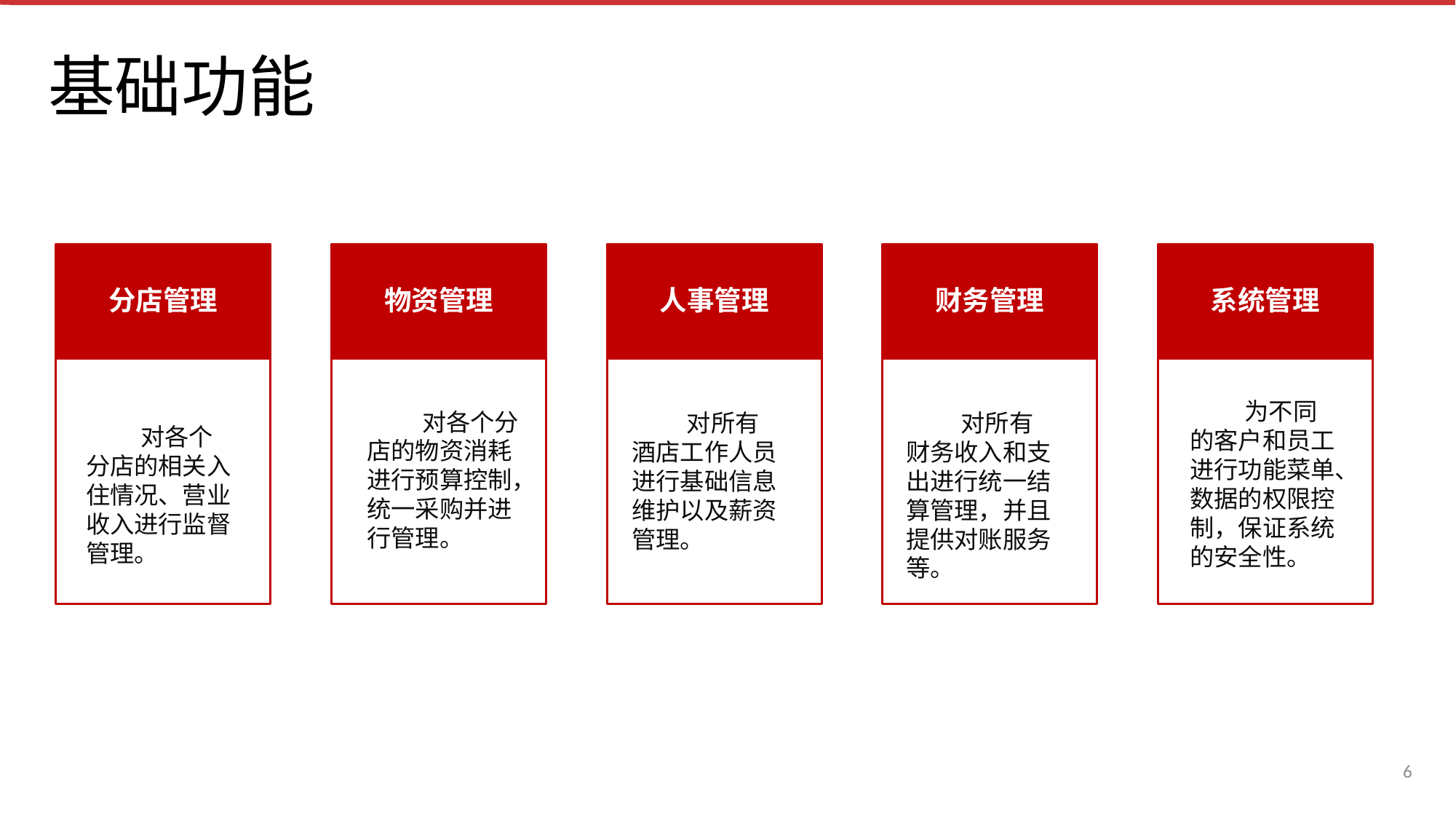

基础功能

分店管理
         对各个分店的相关入住情况、营业收入进行监督管理。

物资管理
         对各个分店的物资消耗进行预算控制，统一采购并进行管理。

人事管理
         对所有酒店工作人员进行基础信息维护以及薪资管理。

财务管理
         对所有财务收入和支出进行统一结算管理，并且提供对账服务等。

系统管理
         为不同的客户和员工进行功能菜单、数据的权限控制，保证系统的安全性。
6